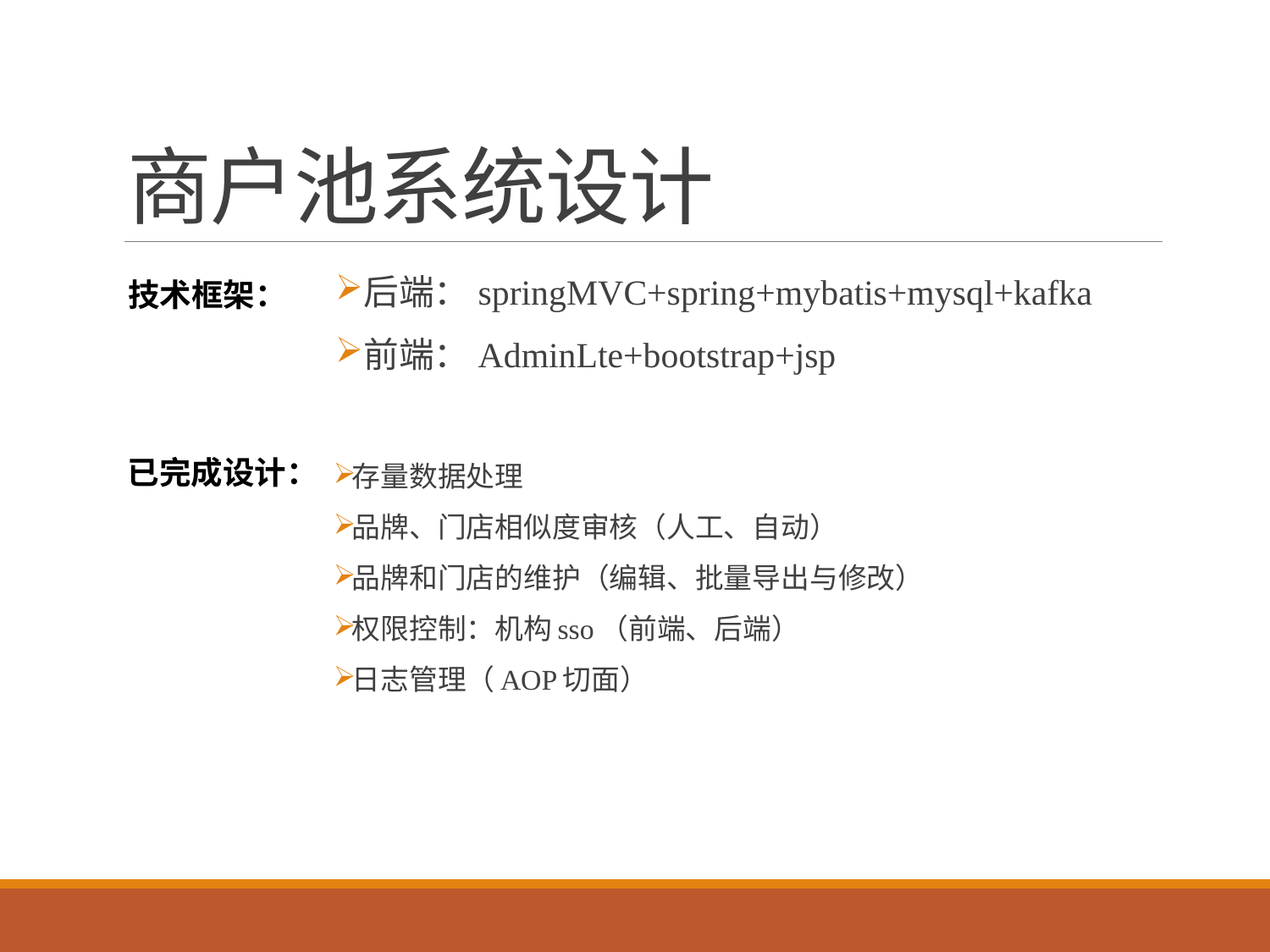

# 商户池系统设计
技术框架：
后端：springMVC+spring+mybatis+mysql+kafka
前端：AdminLte+bootstrap+jsp
已完成设计：
存量数据处理
品牌、门店相似度审核（人工、自动）
品牌和门店的维护（编辑、批量导出与修改）
权限控制：机构sso（前端、后端）
日志管理（AOP切面）